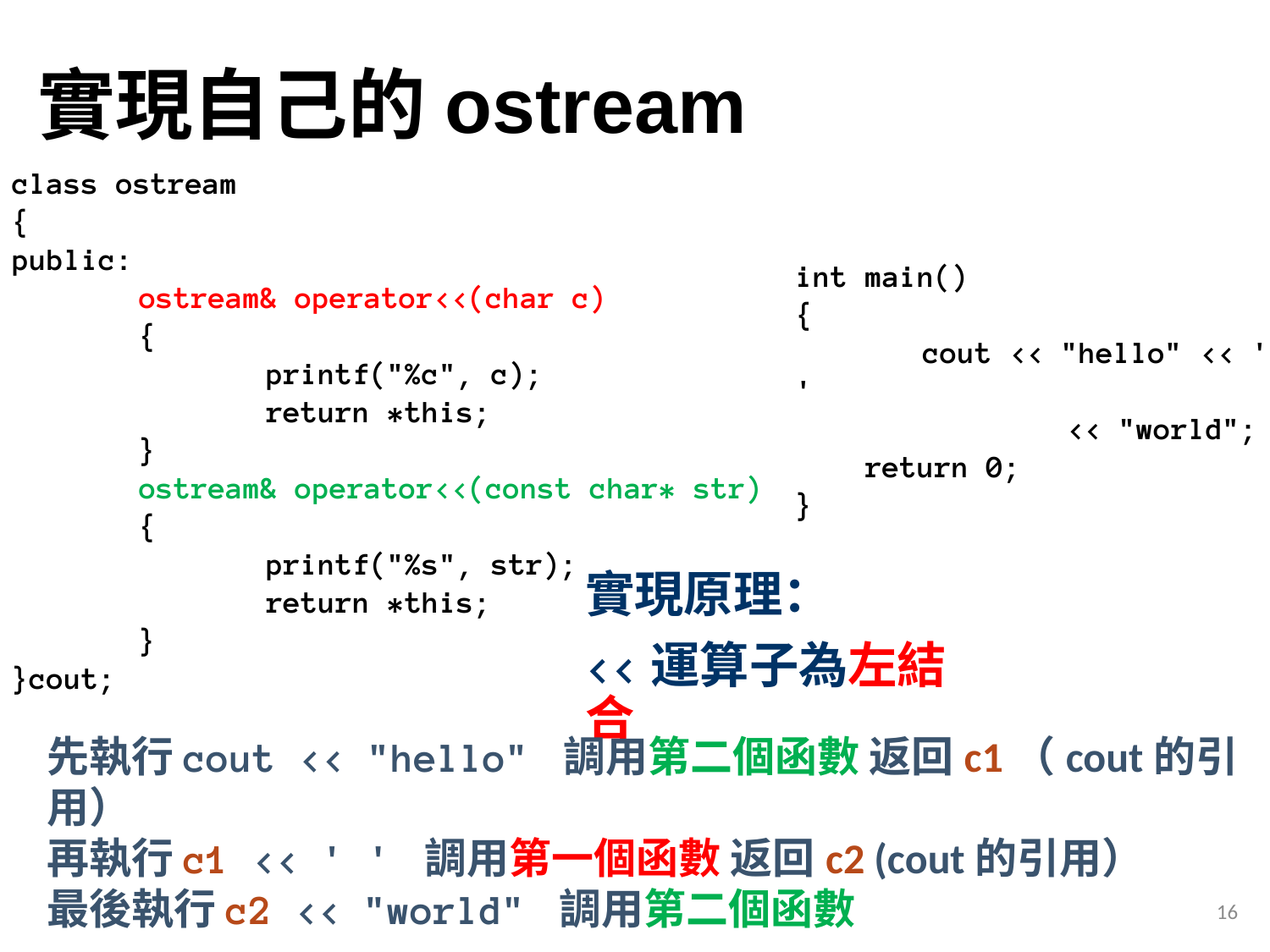

# 實現自己的ostream
class ostream
{
public:
	ostream& operator<<(char c)
	{
		printf("%c", c);
		return *this;
	}
	ostream& operator<<(const char* str)
	{
		printf("%s", str);
		return *this;
	}
}cout;
int main()
{
	cout << "hello" << ' '
		 << "world";
    return 0;
}

實現原理：
<<運算子為左結合

先執行cout << "hello" 調用第二個函數 返回c1（cout的引用）
再執行c1 << ' ' 調用第一個函數 返回c2 (cout的引用）
最後執行c2 << "world" 調用第二個函數
16